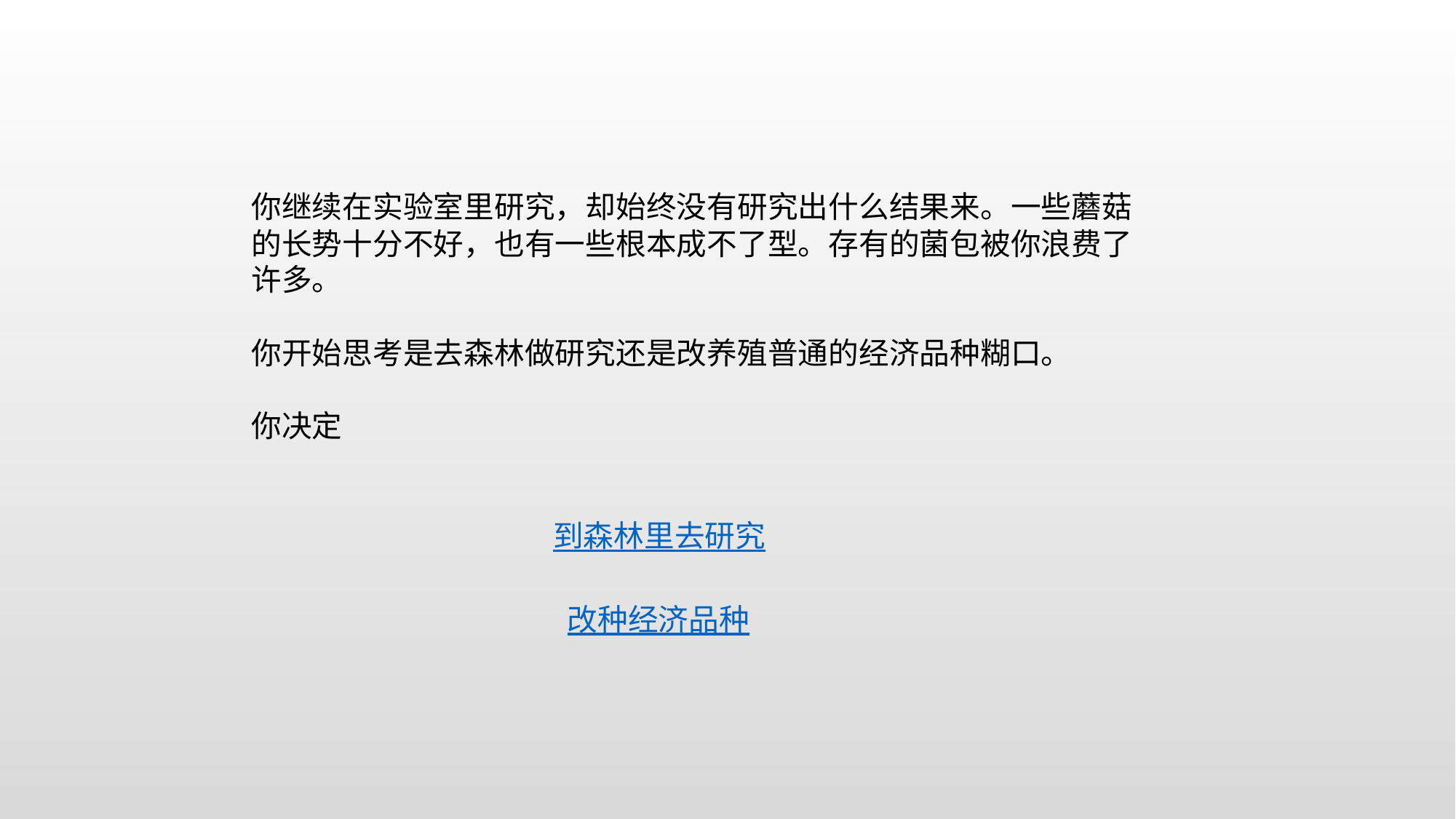

你继续在实验室里研究，却始终没有研究出什么结果来。一些蘑菇的长势十分不好，也有一些根本成不了型。存有的菌包被你浪费了许多。

你开始思考是去森林做研究还是改养殖普通的经济品种糊口。

你决定
到森林里去研究
改种经济品种